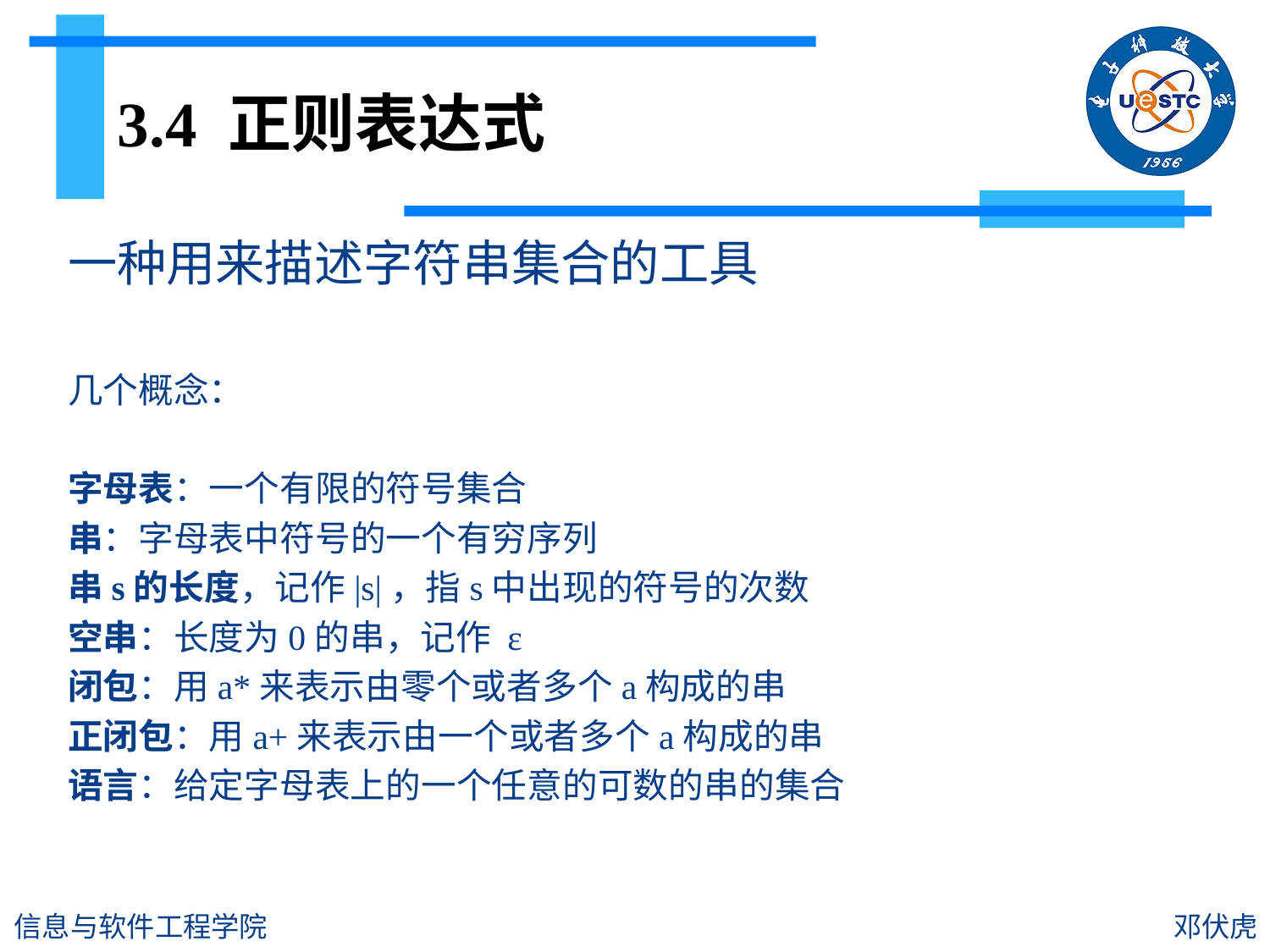

# 3.4 正则表达式
一种用来描述字符串集合的工具

几个概念：

字母表：一个有限的符号集合
串：字母表中符号的一个有穷序列
串s的长度，记作|s|，指s中出现的符号的次数
空串：长度为0的串，记作 ε
闭包：用a*来表示由零个或者多个a构成的串
正闭包：用a+来表示由一个或者多个a构成的串
语言：给定字母表上的一个任意的可数的串的集合
24
信息与软件工程学院
邓伏虎